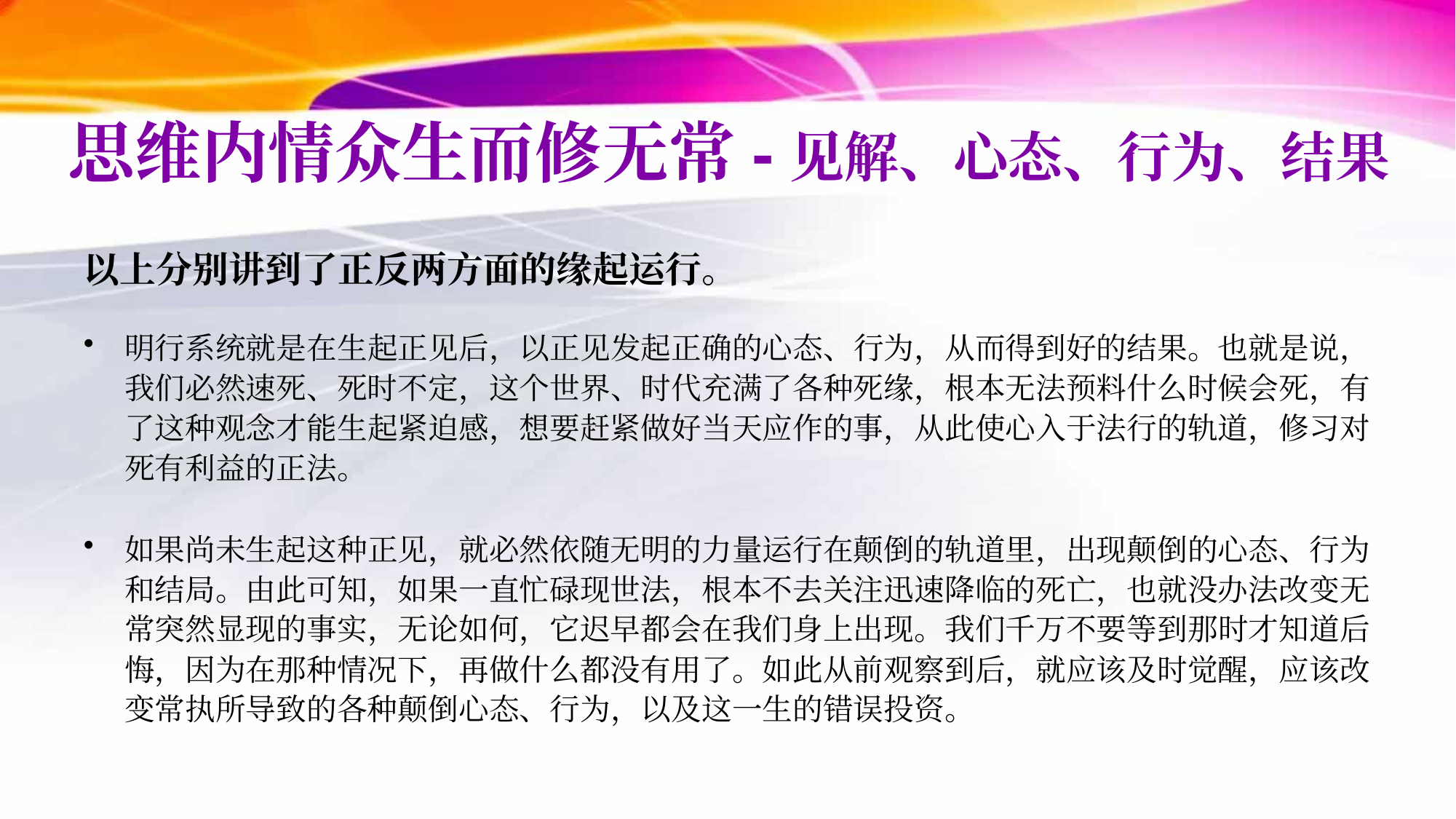

# 思维内情众生而修无常-见解、心态、行为、结果
以上分别讲到了正反两方面的缘起运行。

明行系统就是在生起正见后，以正见发起正确的心态、行为，从而得到好的结果。也就是说，我们必然速死、死时不定，这个世界、时代充满了各种死缘，根本无法预料什么时候会死，有了这种观念才能生起紧迫感，想要赶紧做好当天应作的事，从此使心入于法行的轨道，修习对死有利益的正法。

如果尚未生起这种正见，就必然依随无明的力量运行在颠倒的轨道里，出现颠倒的心态、行为和结局。由此可知，如果一直忙碌现世法，根本不去关注迅速降临的死亡，也就没办法改变无常突然显现的事实，无论如何，它迟早都会在我们身上出现。我们千万不要等到那时才知道后悔，因为在那种情况下，再做什么都没有用了。如此从前观察到后，就应该及时觉醒，应该改变常执所导致的各种颠倒心态、行为，以及这一生的错误投资。